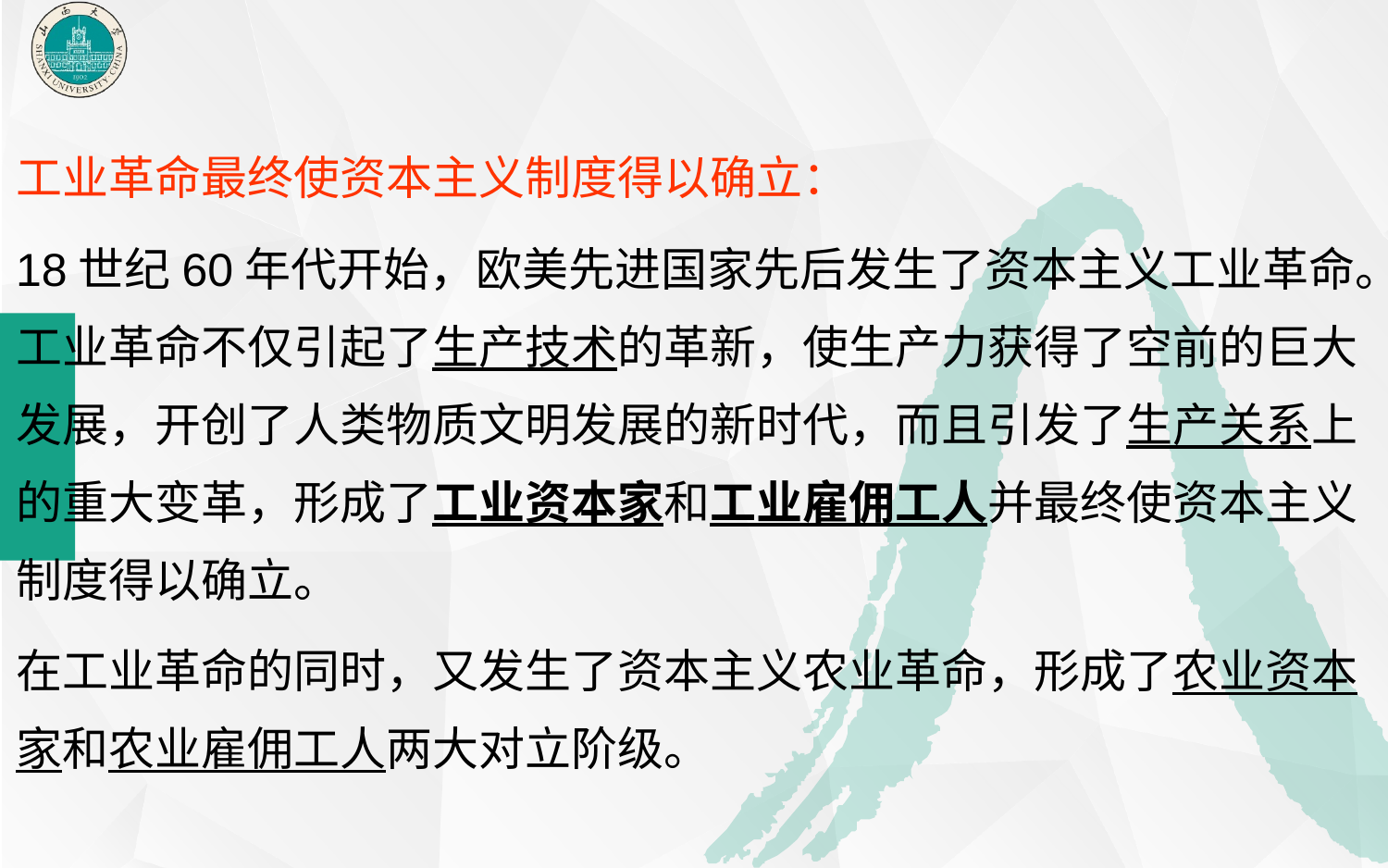

工业革命最终使资本主义制度得以确立：
18世纪60年代开始，欧美先进国家先后发生了资本主义工业革命。工业革命不仅引起了生产技术的革新，使生产力获得了空前的巨大发展，开创了人类物质文明发展的新时代，而且引发了生产关系上的重大变革，形成了工业资本家和工业雇佣工人并最终使资本主义制度得以确立。
在工业革命的同时，又发生了资本主义农业革命，形成了农业资本家和农业雇佣工人两大对立阶级。